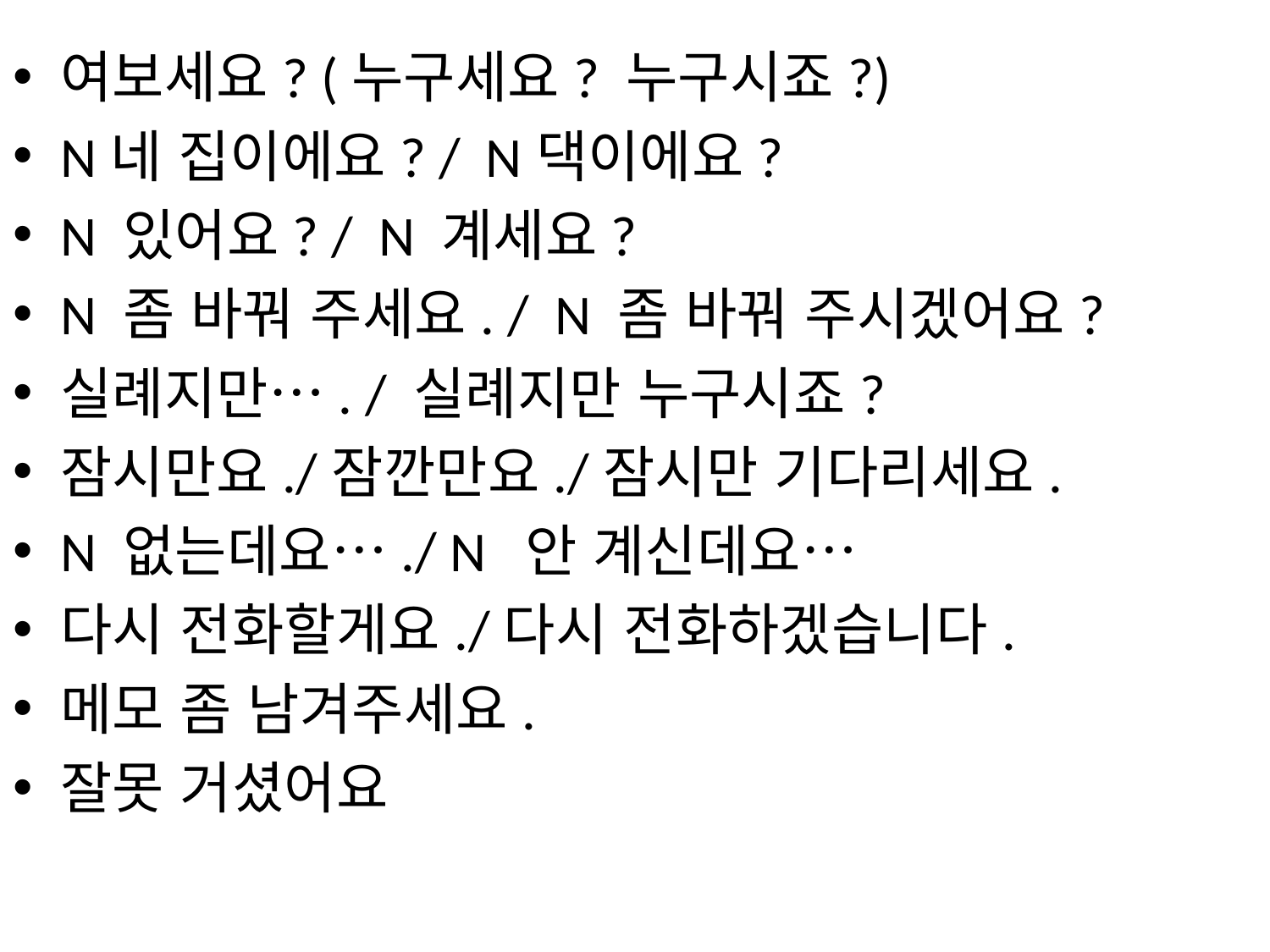

여보세요? (누구세요? 누구시죠?)
N네 집이에요? /  N댁이에요?
N 있어요? /  N 계세요?
N 좀 바꿔 주세요. /  N 좀 바꿔 주시겠어요?
실례지만…. / 실례지만 누구시죠?
잠시만요./잠깐만요./잠시만 기다리세요.
N 없는데요…./ N  안 계신데요…
다시 전화할게요./다시 전화하겠습니다.
메모 좀 남겨주세요.
잘못 거셨어요